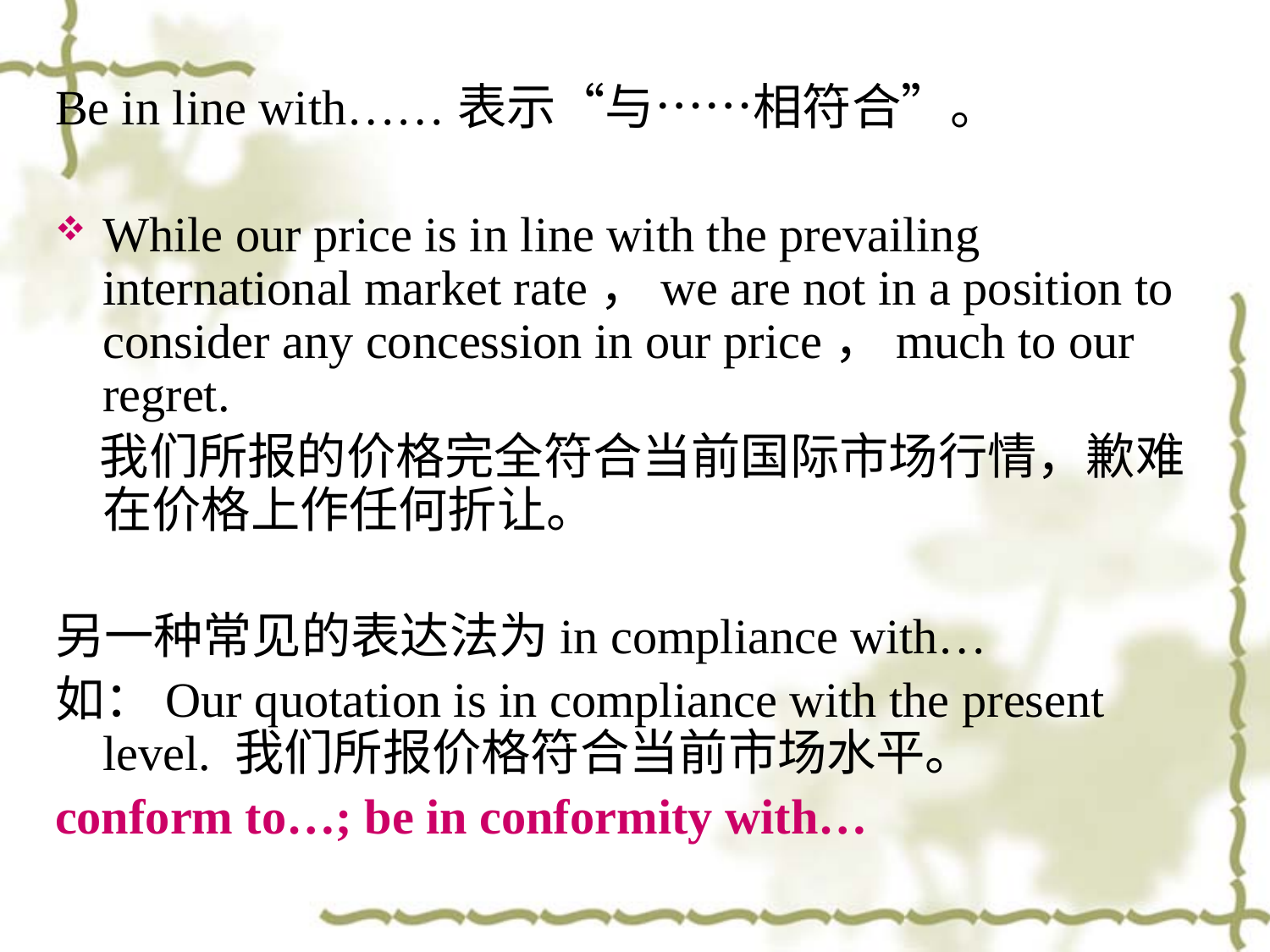

Be in line with……表示“与……相符合”。

While our price is in line with the prevailing international market rate，we are not in a position to consider any concession in our price，much to our regret.
   我们所报的价格完全符合当前国际市场行情，歉难在价格上作任何折让。

另一种常见的表达法为in compliance with…
如：Our quotation is in compliance with the present level. 我们所报价格符合当前市场水平。
conform to…; be in conformity with…